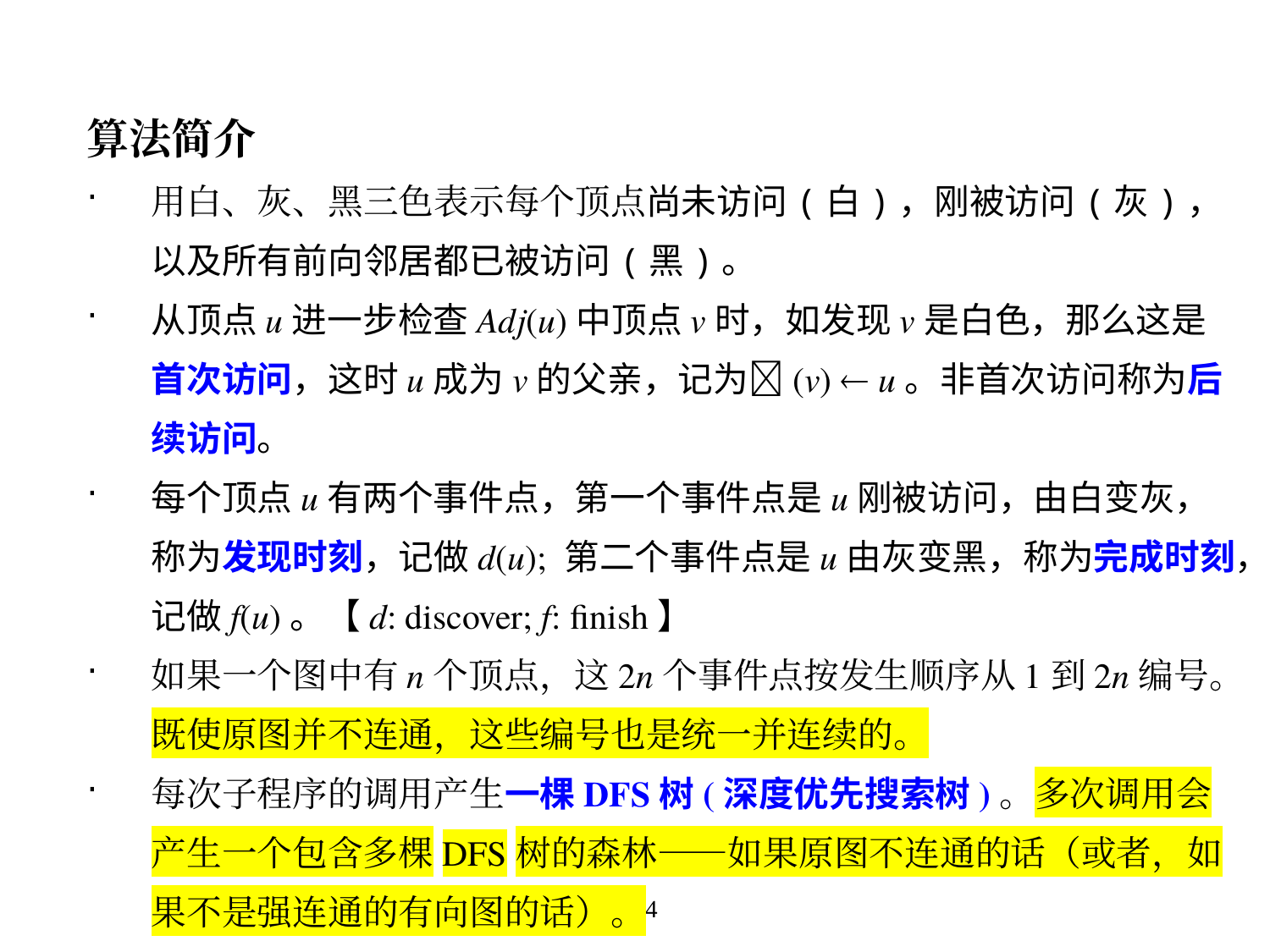

算法简介
用白、灰、黑三色表示每个顶点尚未访问(白)，刚被访问(灰)，以及所有前向邻居都已被访问(黑)。
从顶点u进一步检查Adj(u)中顶点v时，如发现v是白色，那么这是首次访问，这时u成为v的父亲，记为π(v) ← u。非首次访问称为后续访问。
每个顶点u有两个事件点，第一个事件点是u刚被访问，由白变灰，称为发现时刻，记做d(u); 第二个事件点是u由灰变黑，称为完成时刻，记做f(u)。【d: discover; f: finish】
如果一个图中有n个顶点，这2n个事件点按发生顺序从1到2n编号。既使原图并不连通，这些编号也是统一并连续的。
每次子程序的调用产生一棵DFS树(深度优先搜索树)。多次调用会产生一个包含多棵DFS树的森林——如果原图不连通的话（或者，如果不是强连通的有向图的话）。
8-24